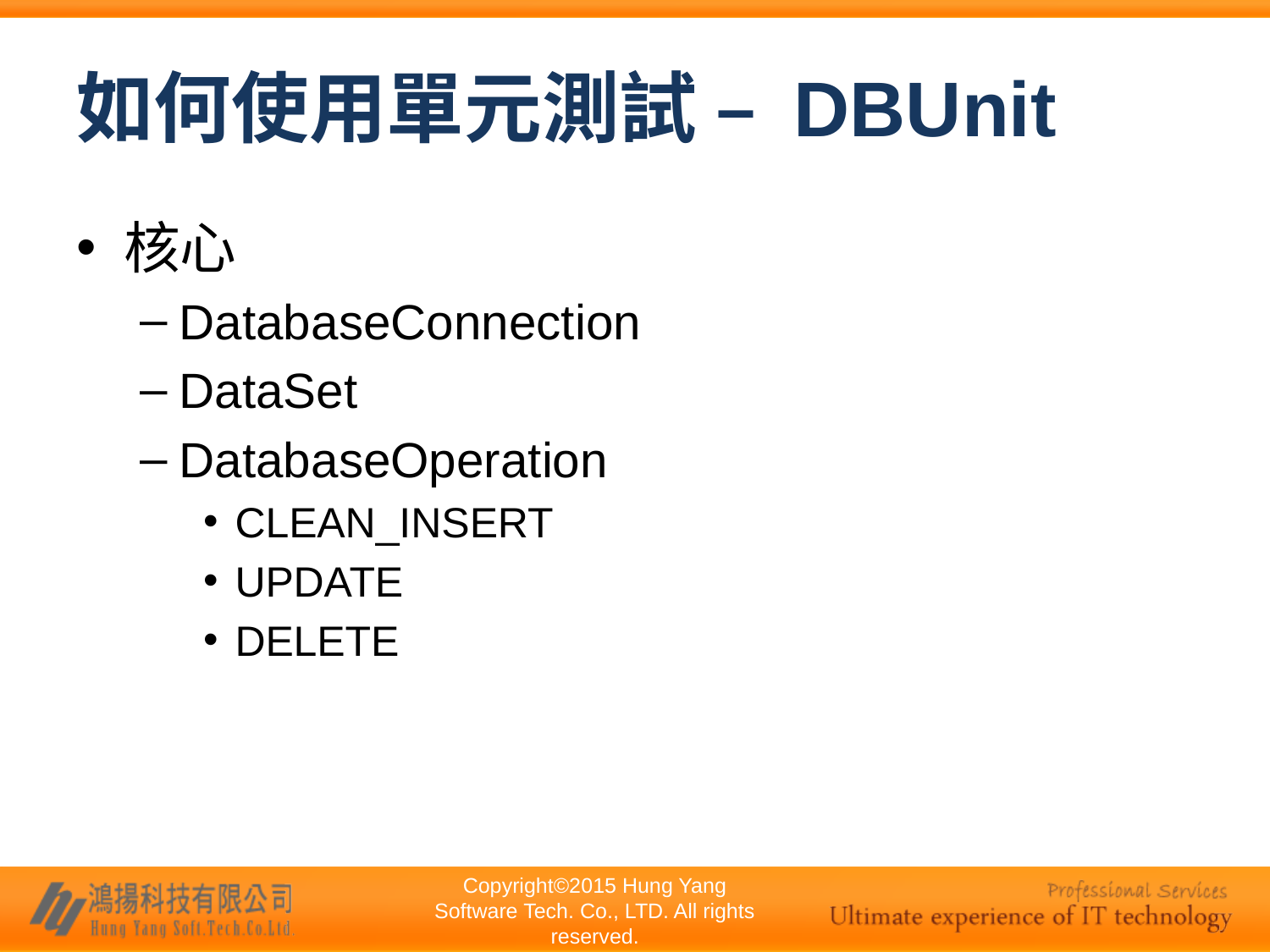

# 如何使用單元測試 – DBUnit
核心
DatabaseConnection
DataSet
DatabaseOperation
CLEAN_INSERT
UPDATE
DELETE